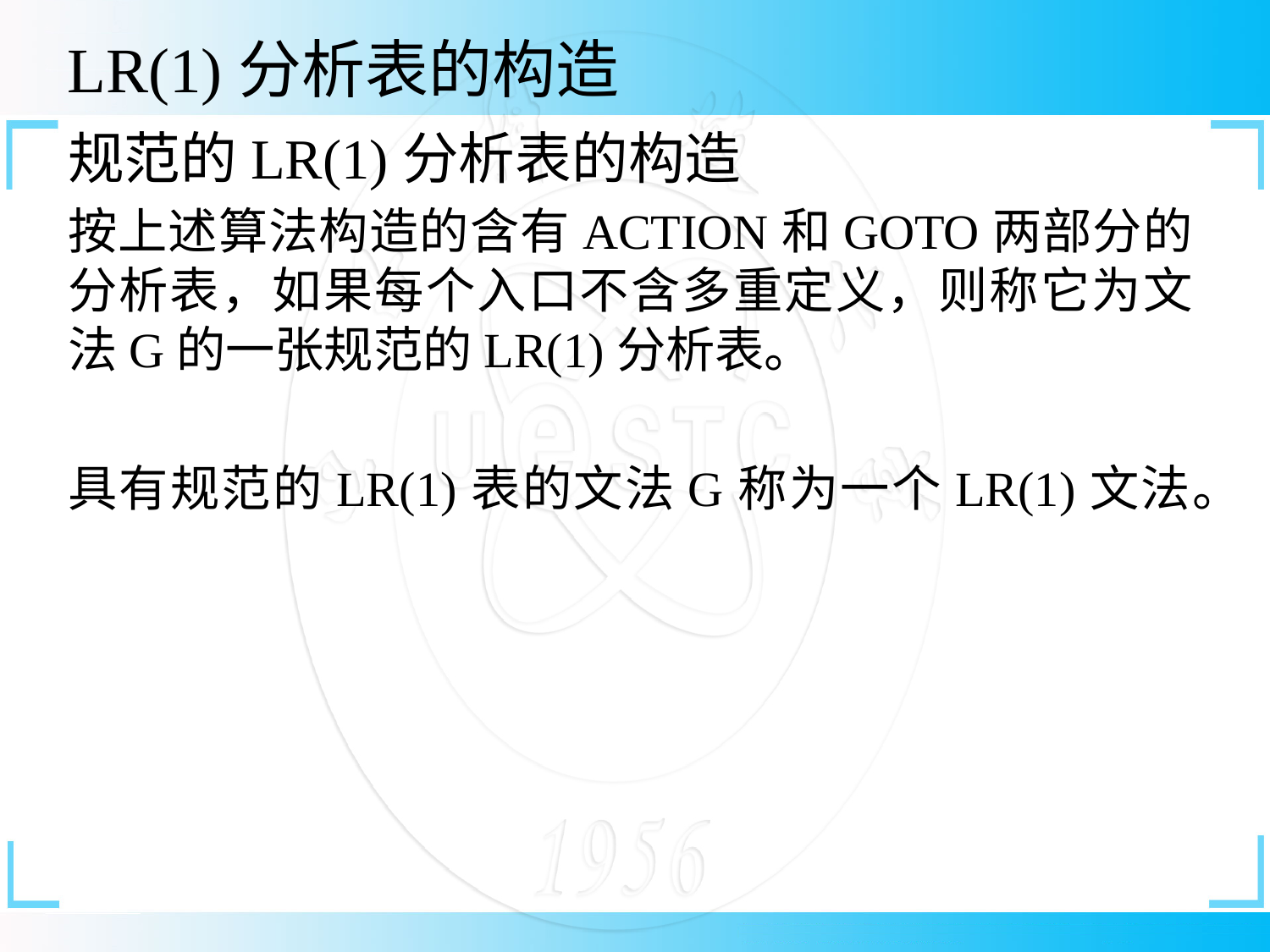

LR(1)分析表的构造
规范的LR(1)分析表的构造
按上述算法构造的含有ACTION和GOTO两部分的分析表，如果每个入口不含多重定义，则称它为文法G的一张规范的LR(1)分析表。

具有规范的LR(1)表的文法G称为一个LR(1)文法。